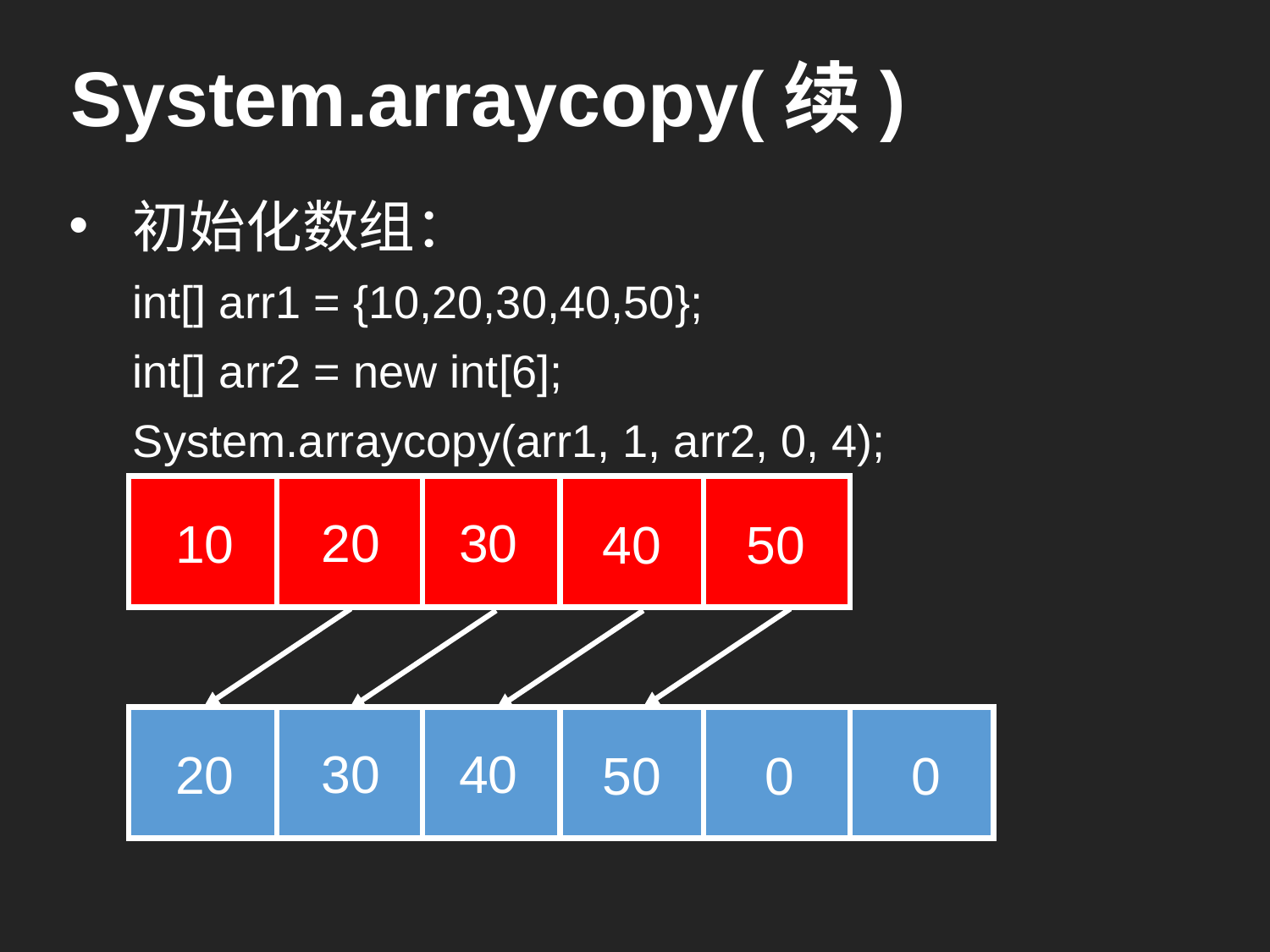

# System.arraycopy(续)
初始化数组：
int[] arr1 = {10,20,30,40,50};
int[] arr2 = new int[6];
System.arraycopy(arr1, 1, arr2, 0, 4);

20
30
10
40
50

30
40
20
50
0
0